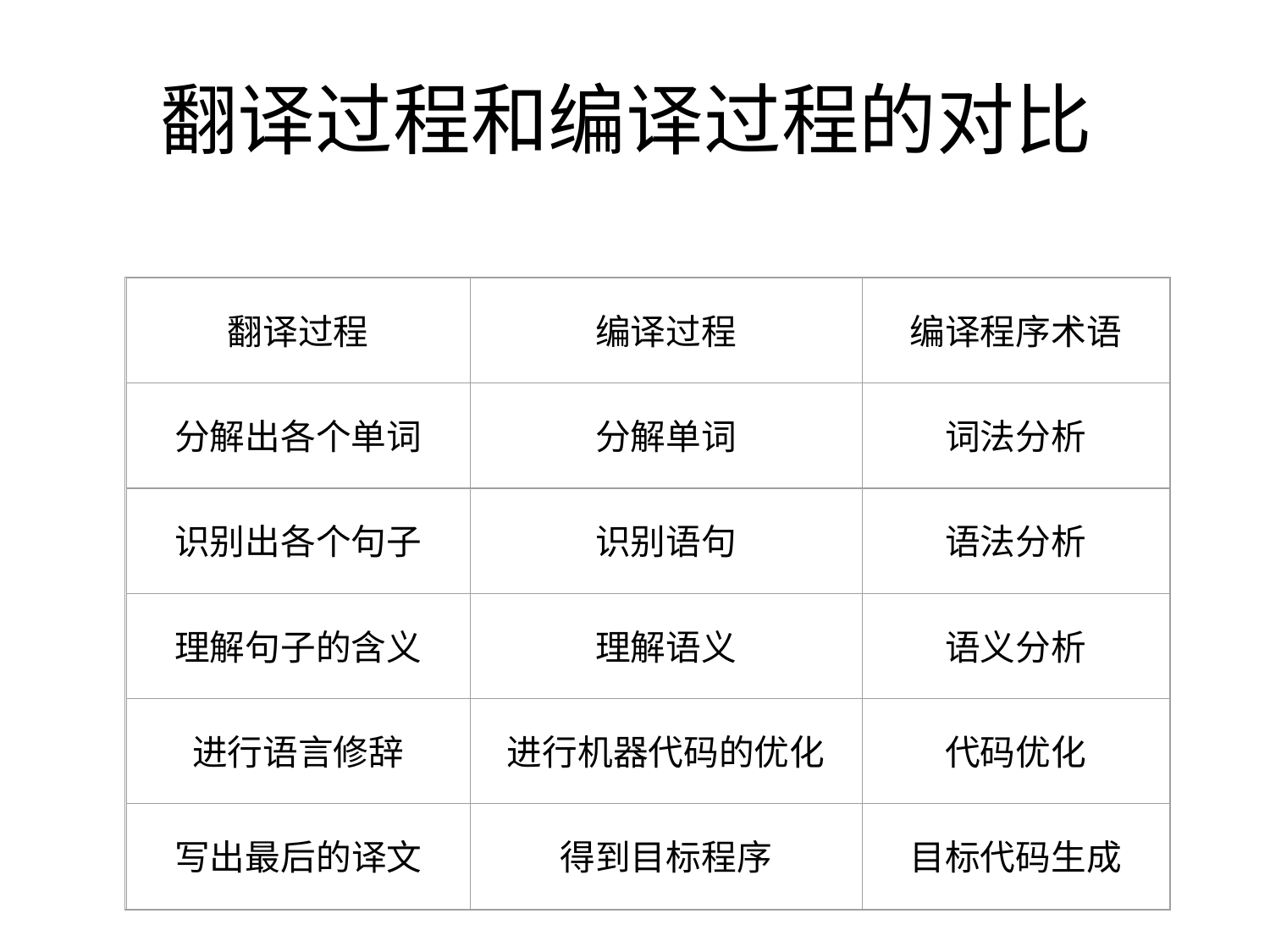

# 翻译过程和编译过程的对比

翻译过程

编译过程

编译程序术语

分解出各个单词

分解单词

词法分析

识别出各个句子

识别语句

语法分析

理解句子的含义

理解语义

语义分析

进行语言修辞

进行机器代码的优化

代码优化

写出最后的译文

得到目标程序

目标代码生成